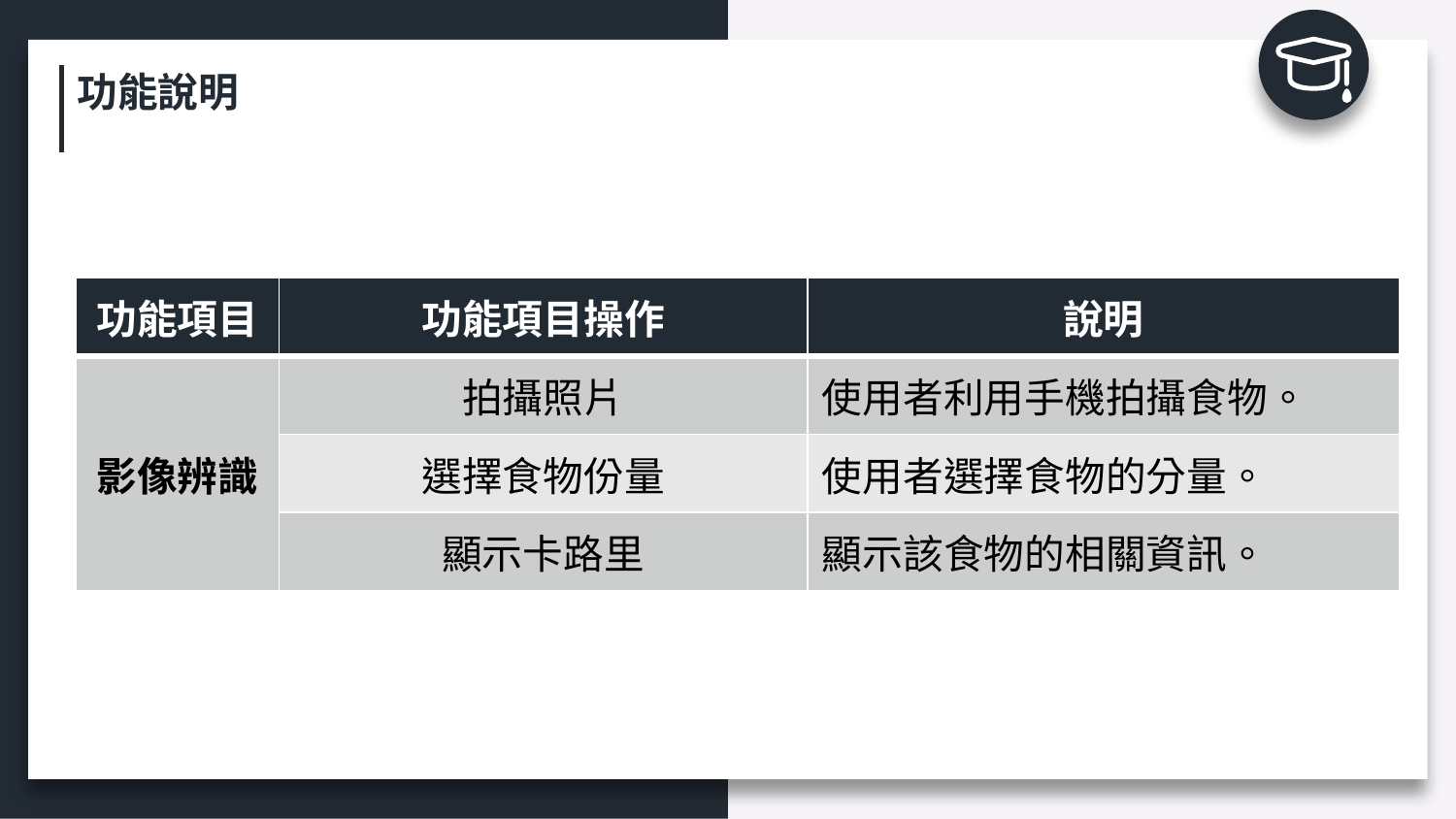

功能說明

| 功能項目 | 功能項目操作 | 說明 |
| --- | --- | --- |
| 影像辨識 | 拍攝照片 | 使用者利用手機拍攝食物。 |
|  | 選擇食物份量 | 使用者選擇食物的分量。 |
|  | 顯示卡路里 | 顯示該食物的相關資訊。 |